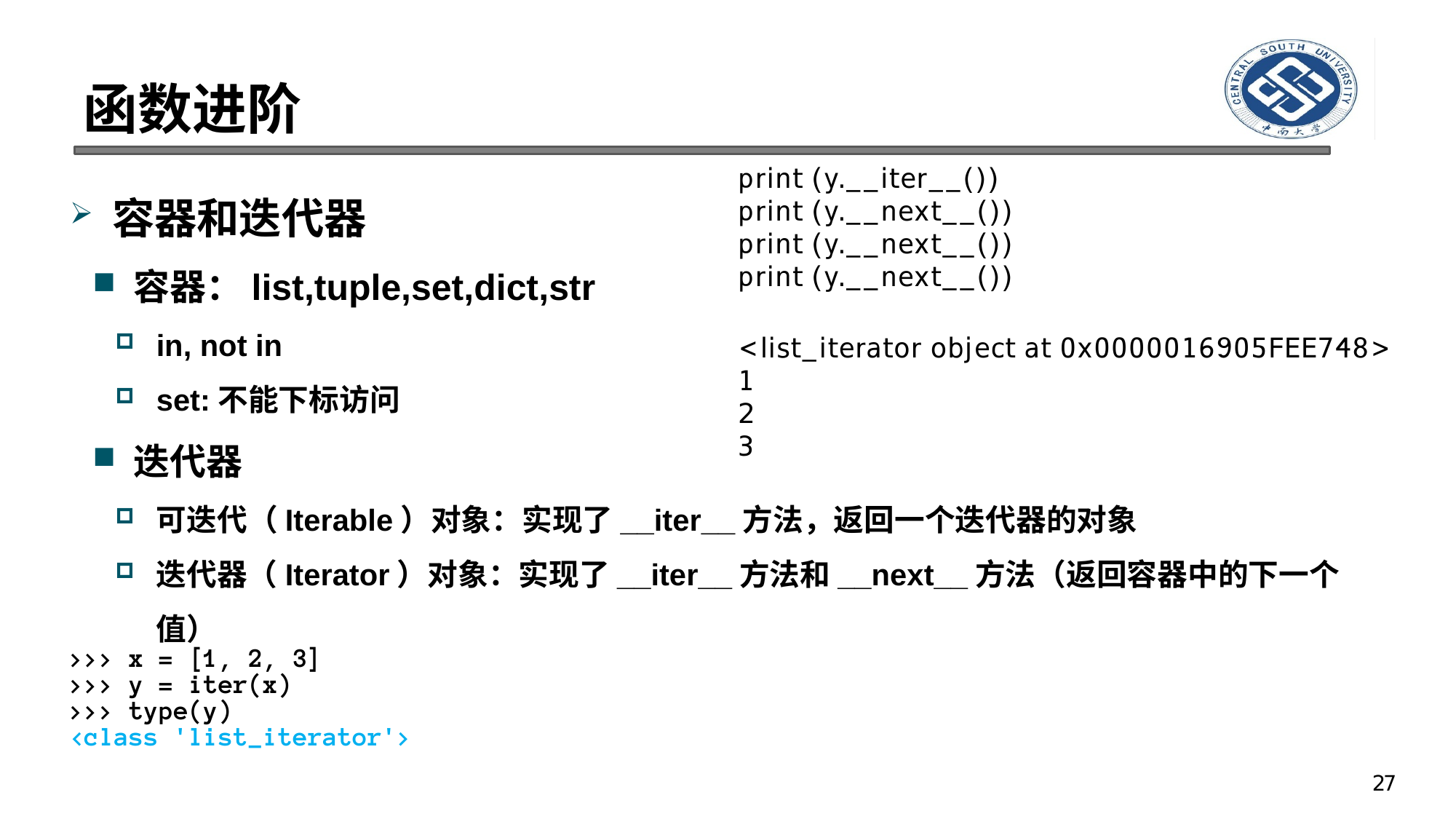

# 函数进阶
print (y.__iter__())
print (y.__next__())
print (y.__next__())
print (y.__next__())
容器和迭代器
容器：list,tuple,set,dict,str
in, not in
set:不能下标访问
迭代器
可迭代（Iterable）对象：实现了__iter__方法，返回一个迭代器的对象
迭代器（Iterator）对象：实现了__iter__方法和__next__方法（返回容器中的下一个值）
>>> x = [1, 2, 3]
>>> y = iter(x)
>>> type(y)
<class 'list_iterator'>
<list_iterator object at 0x0000016905FEE748>
1
2
3
27